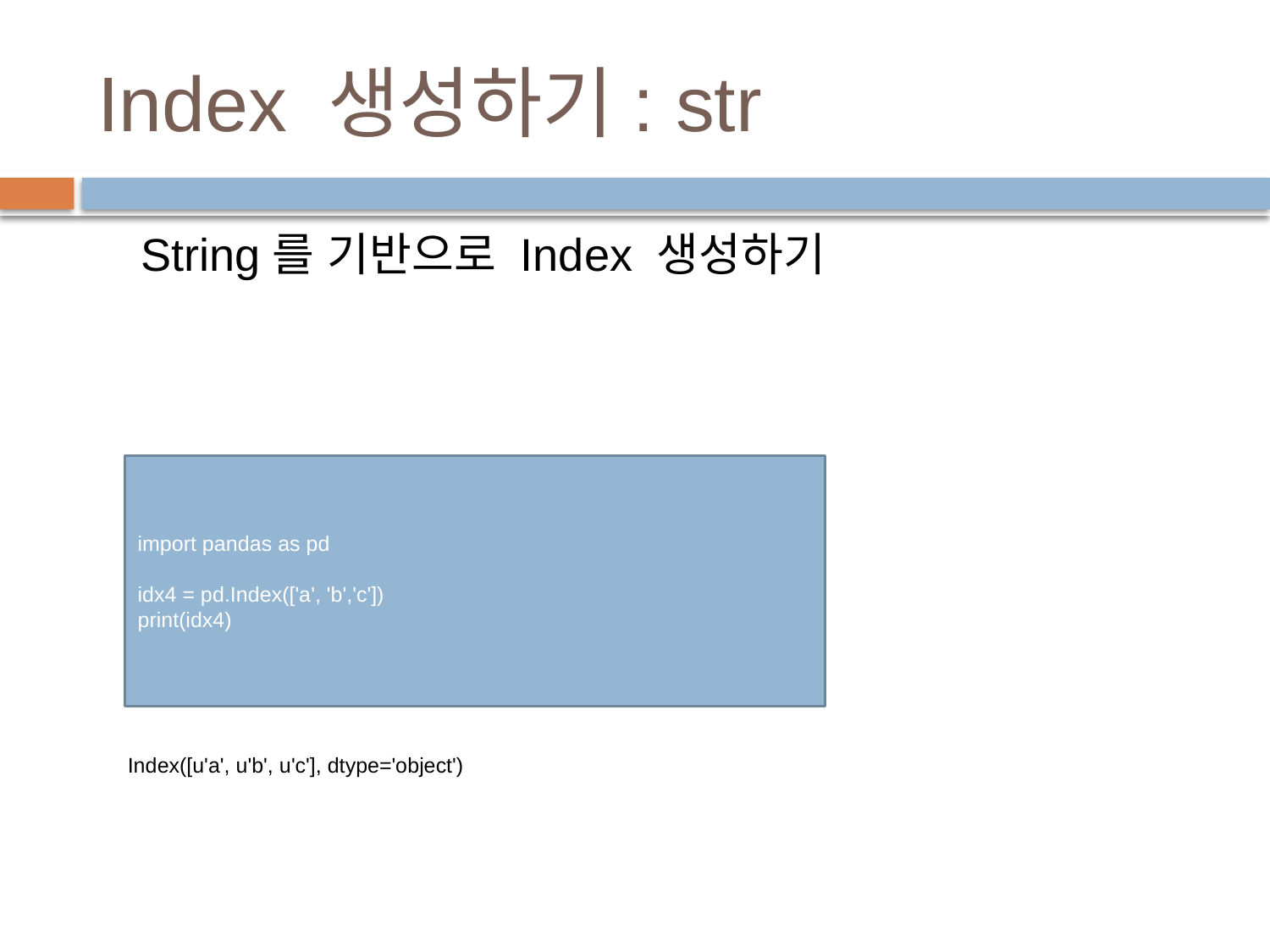

# Index 생성하기: str
String를 기반으로 Index 생성하기
import pandas as pd

idx4 = pd.Index(['a', 'b','c'])
print(idx4)
Index([u'a', u'b', u'c'], dtype='object')